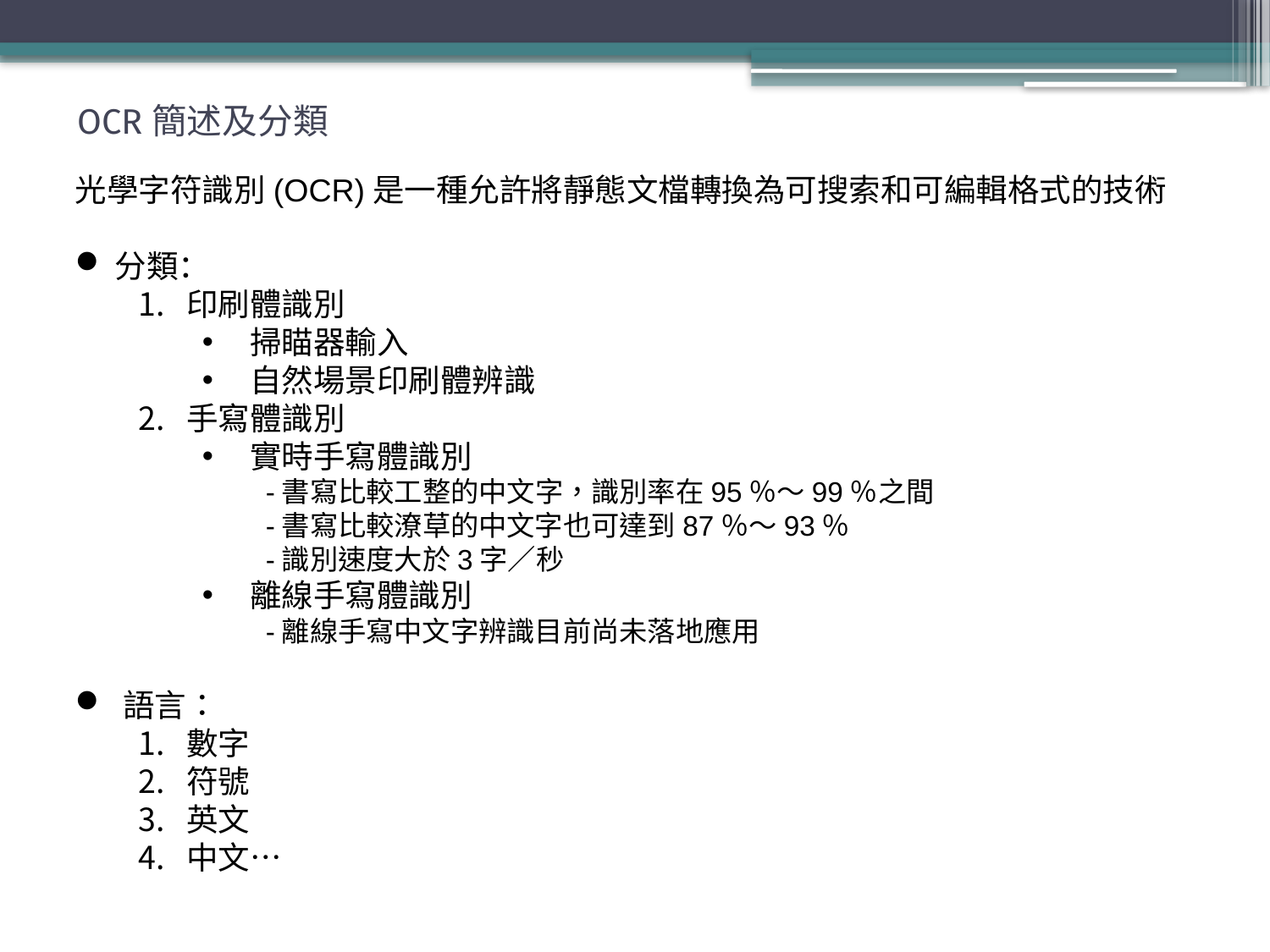

# OCR簡述及分類
光學字符識別(OCR)是一種允許將靜態文檔轉換為可搜索和可編輯格式的技術

分類：
印刷體識別
掃瞄器輸入
自然場景印刷體辨識
手寫體識別
實時手寫體識別
-書寫比較工整的中文字，識別率在95％～99％之間
-書寫比較潦草的中文字也可達到87％～93％
-識別速度大於3字／秒
離線手寫體識別
-離線手寫中文字辨識目前尚未落地應用

語言：
數字
符號
英文
中文…